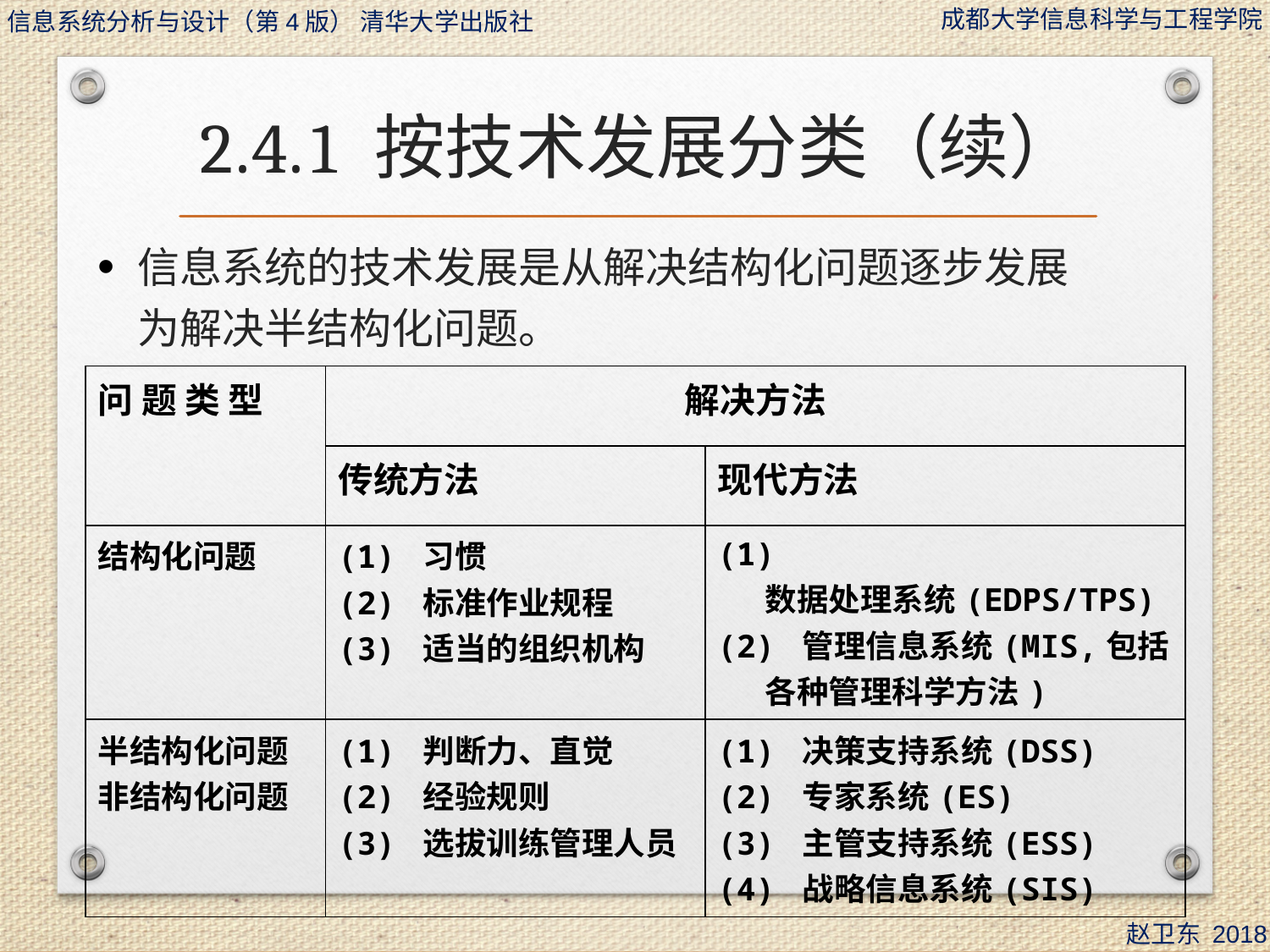

# 2.4.1 按技术发展分类（续）
信息系统的技术发展是从解决结构化问题逐步发展为解决半结构化问题。
| 问 题 类 型 | 解决方法 |  |
| --- | --- | --- |
|  | 传统方法 | 现代方法 |
| 结构化问题 | (1) 习惯 (2) 标准作业规程 (3) 适当的组织机构 | (1) 数据处理系统(EDPS/TPS) (2) 管理信息系统(MIS,包括各种管理科学方法) |
| 半结构化问题非结构化问题 | (1) 判断力、直觉 (2) 经验规则 (3) 选拔训练管理人员 | (1) 决策支持系统(DSS) (2) 专家系统(ES) (3) 主管支持系统(ESS) (4) 战略信息系统(SIS) |